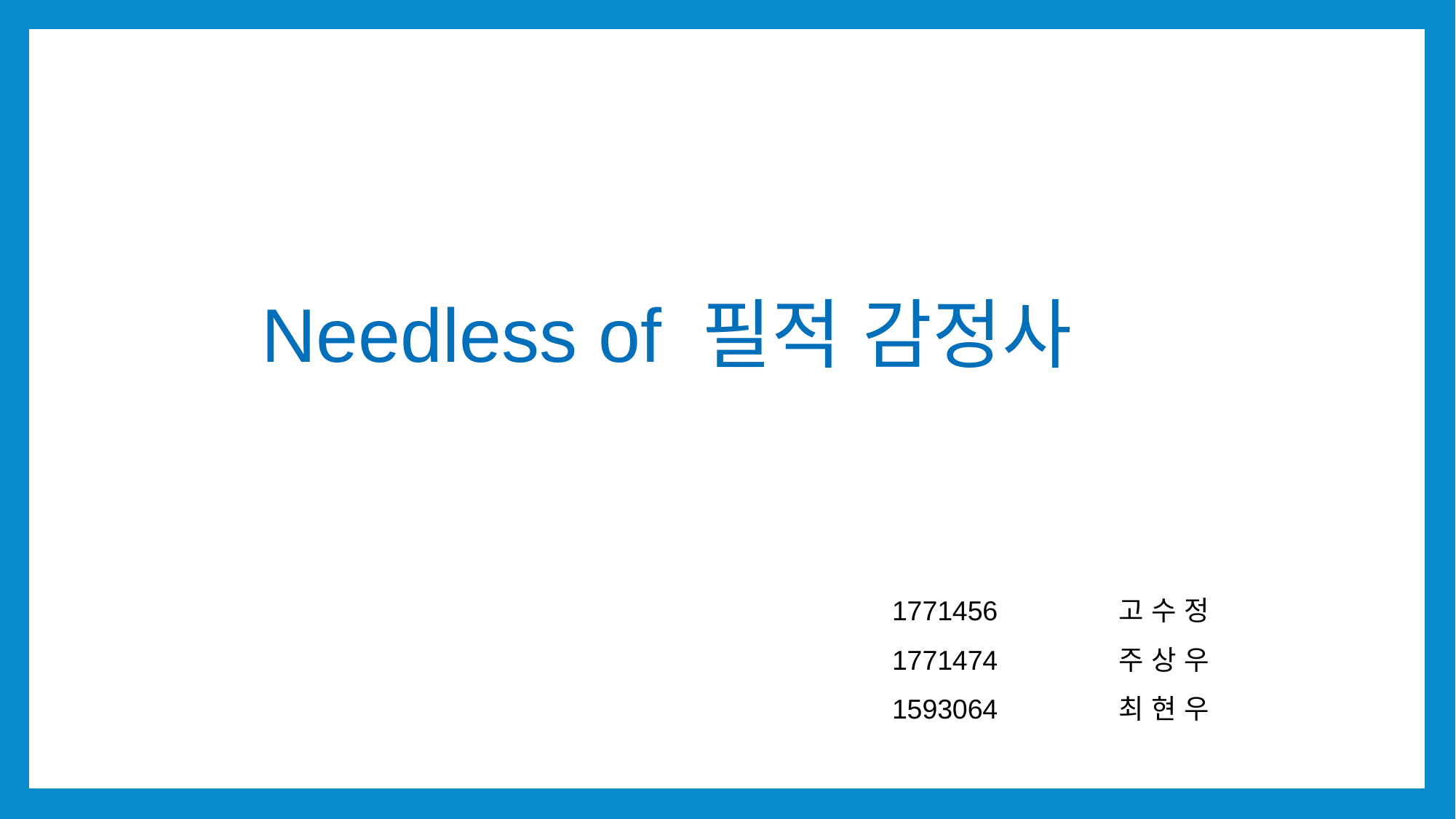

Needless of 필적 감정사
1771456               고 수 정
1771474               주 상 우
1593064               최 현 우